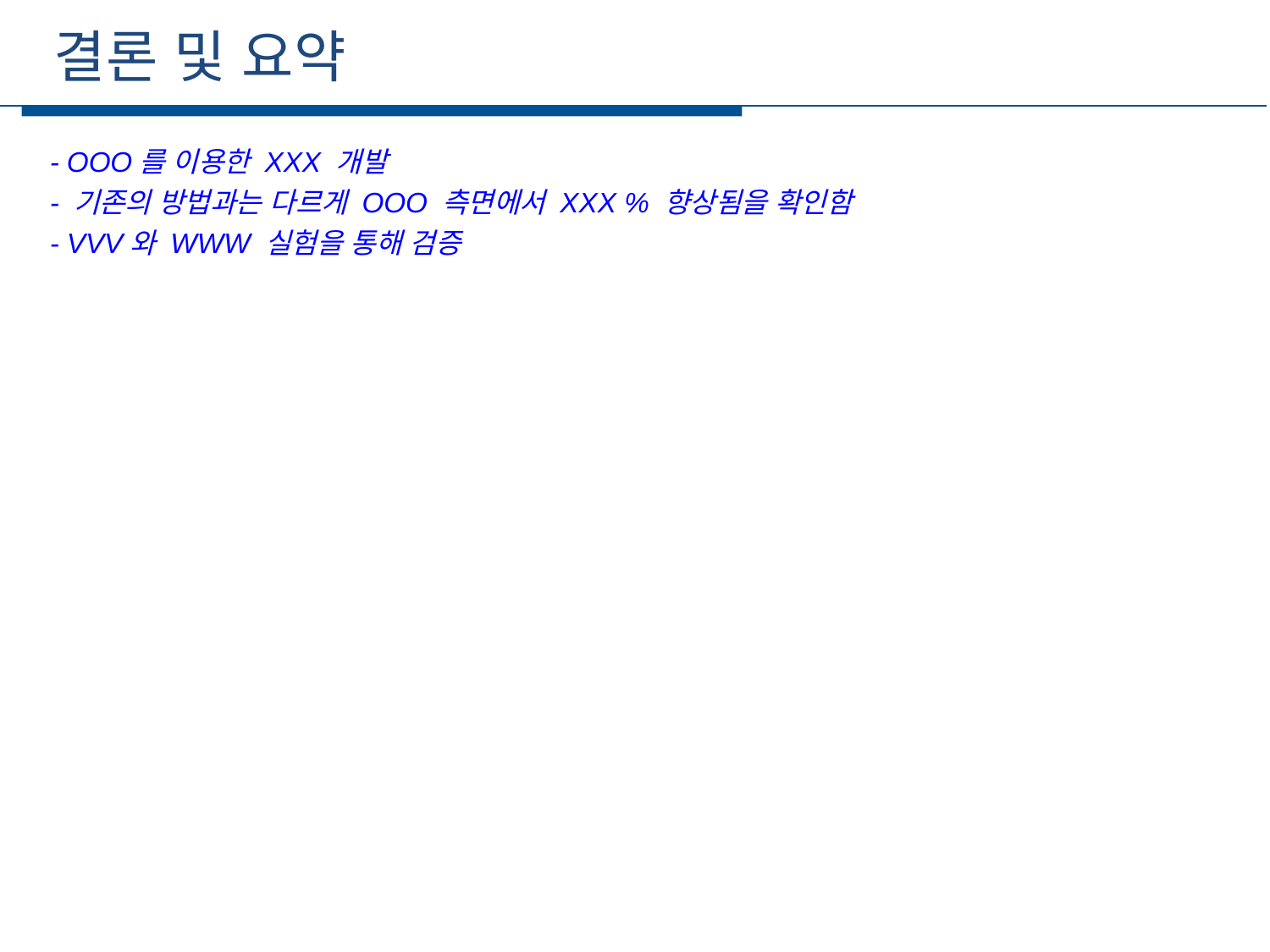

결론 및 요약
세부일정

  - OOO를 이용한 XXX 개발
  - 기존의 방법과는 다르게 OOO 측면에서 XXX % 향상됨을 확인함
  - VVV와 WWW 실험을 통해 검증